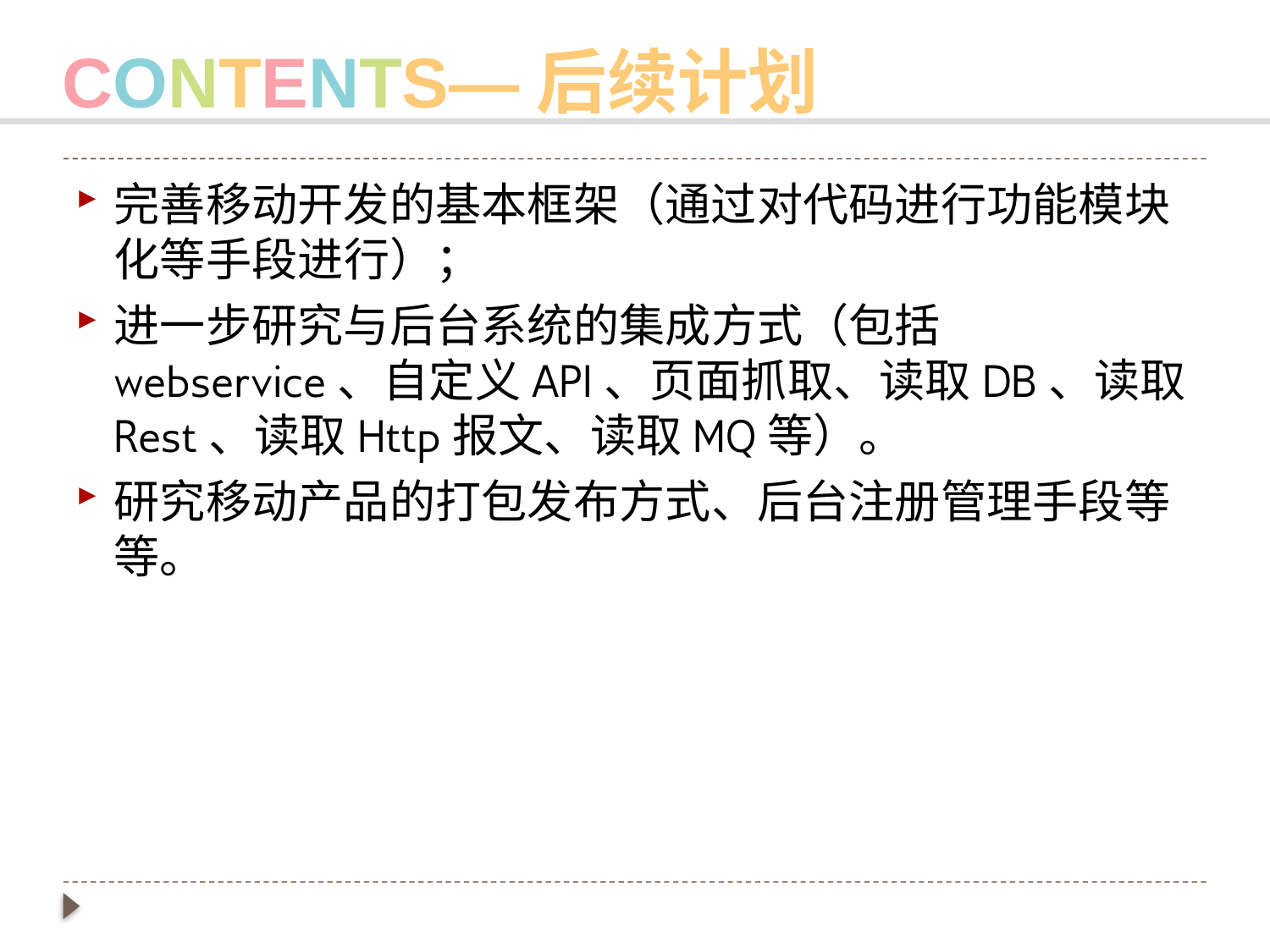

CONTENTS—后续计划

完善移动开发的基本框架（通过对代码进行功能模块化等手段进行）；
进一步研究与后台系统的集成方式（包括webservice、自定义API、页面抓取、读取DB、读取Rest、读取Http报文、读取MQ等）。
研究移动产品的打包发布方式、后台注册管理手段等等。